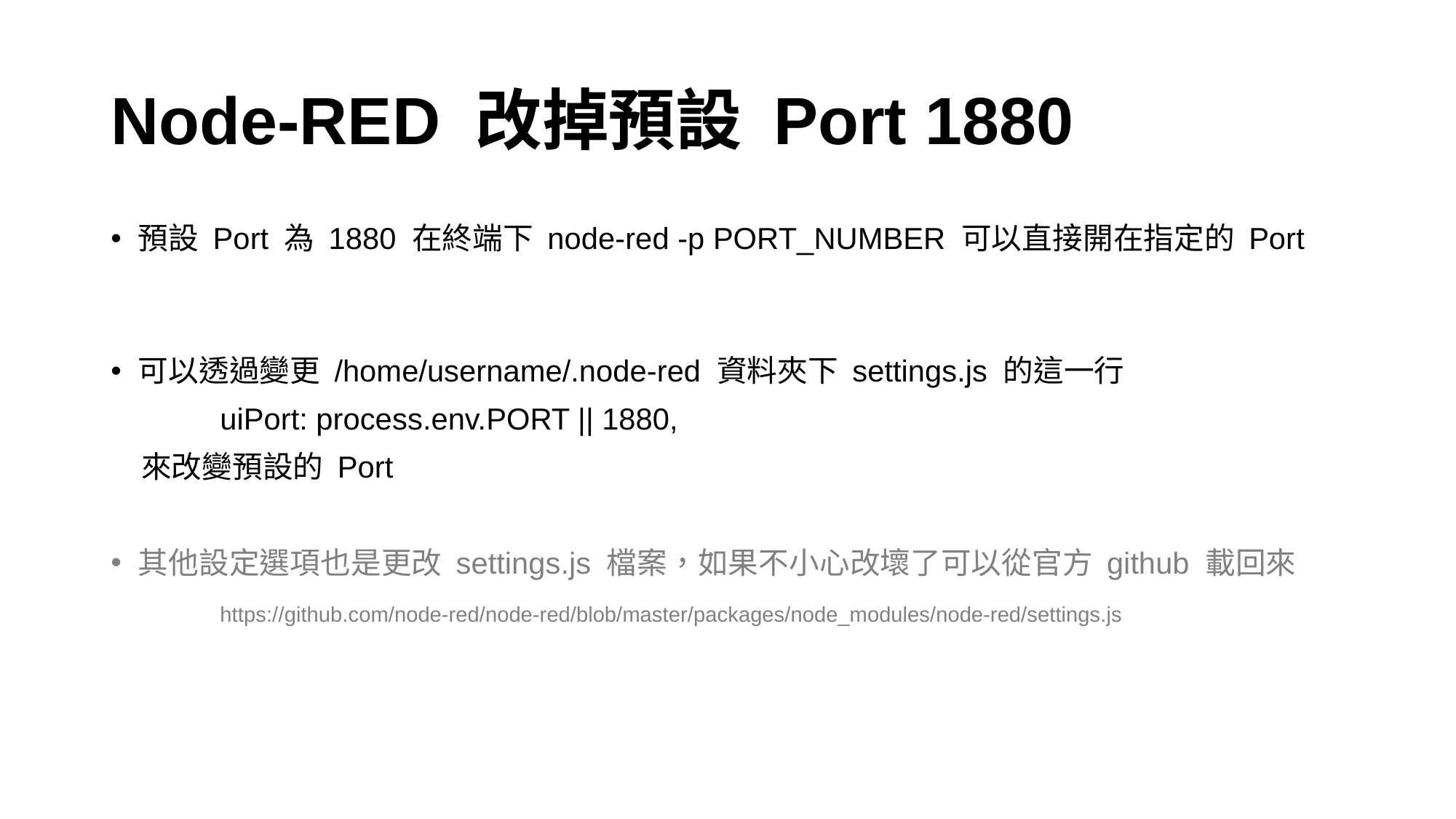

# Node-RED 改掉預設 Port 1880
預設 Port 為 1880 在終端下 node-red -p PORT_NUMBER 可以直接開在指定的 Port

可以透過變更 /home/username/.node-red 資料夾下 settings.js 的這一行
	uiPort: process.env.PORT || 1880,
　來改變預設的 Port

其他設定選項也是更改 settings.js 檔案，如果不小心改壞了可以從官方 github 載回來
	https://github.com/node-red/node-red/blob/master/packages/node_modules/node-red/settings.js